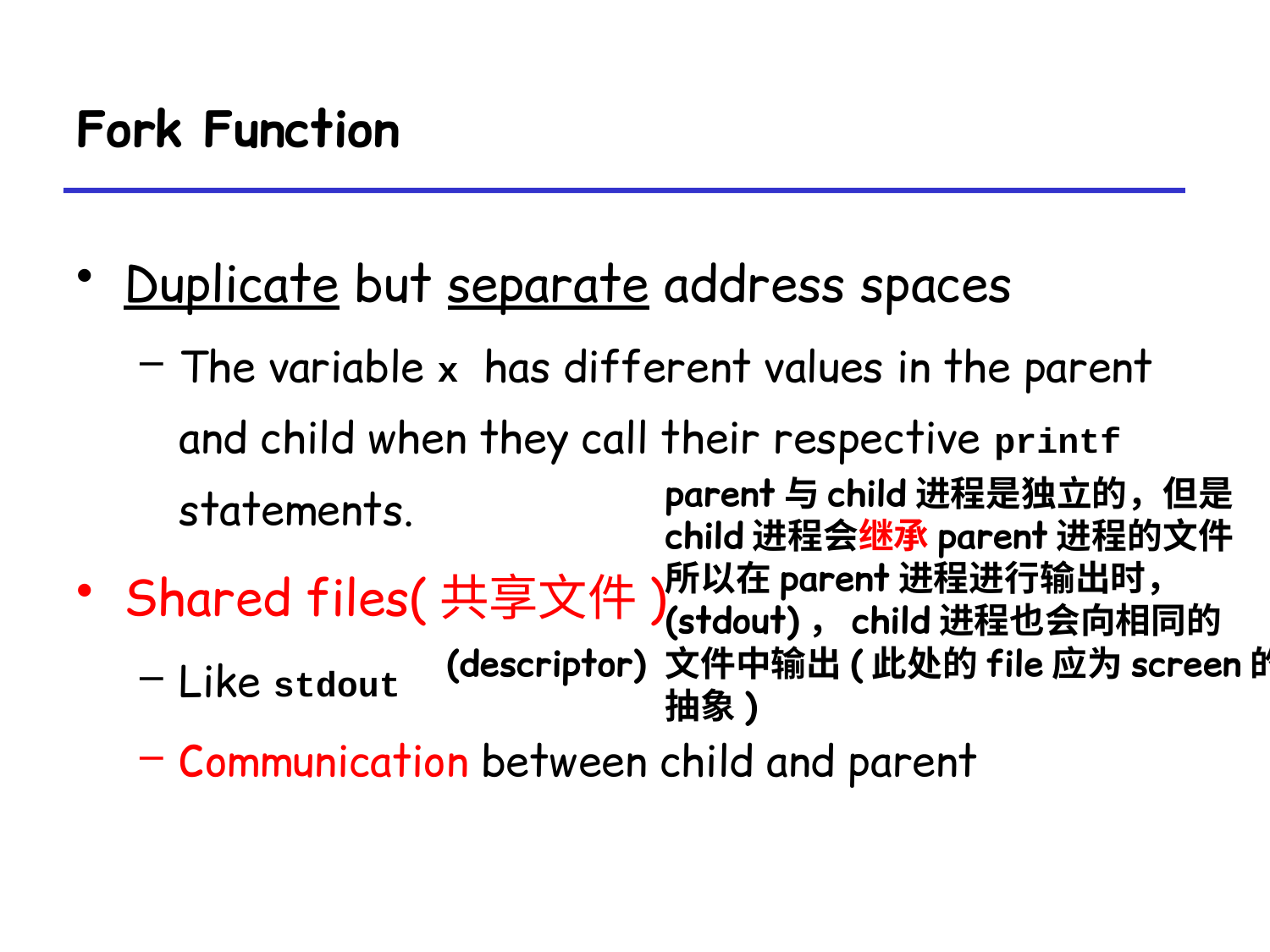

# Fork Function
Duplicate but separate address spaces
The variable x has different values in the parent and child when they call their respective printf statements.
Shared files(共享文件)
Like stdout
Communication between child and parent
parent与child进程是独立的，但是
child进程会继承parent进程的文件
所以在parent进程进行输出时，
(stdout)，child进程也会向相同的
文件中输出(此处的file应为screen的
抽象)
(descriptor)
39